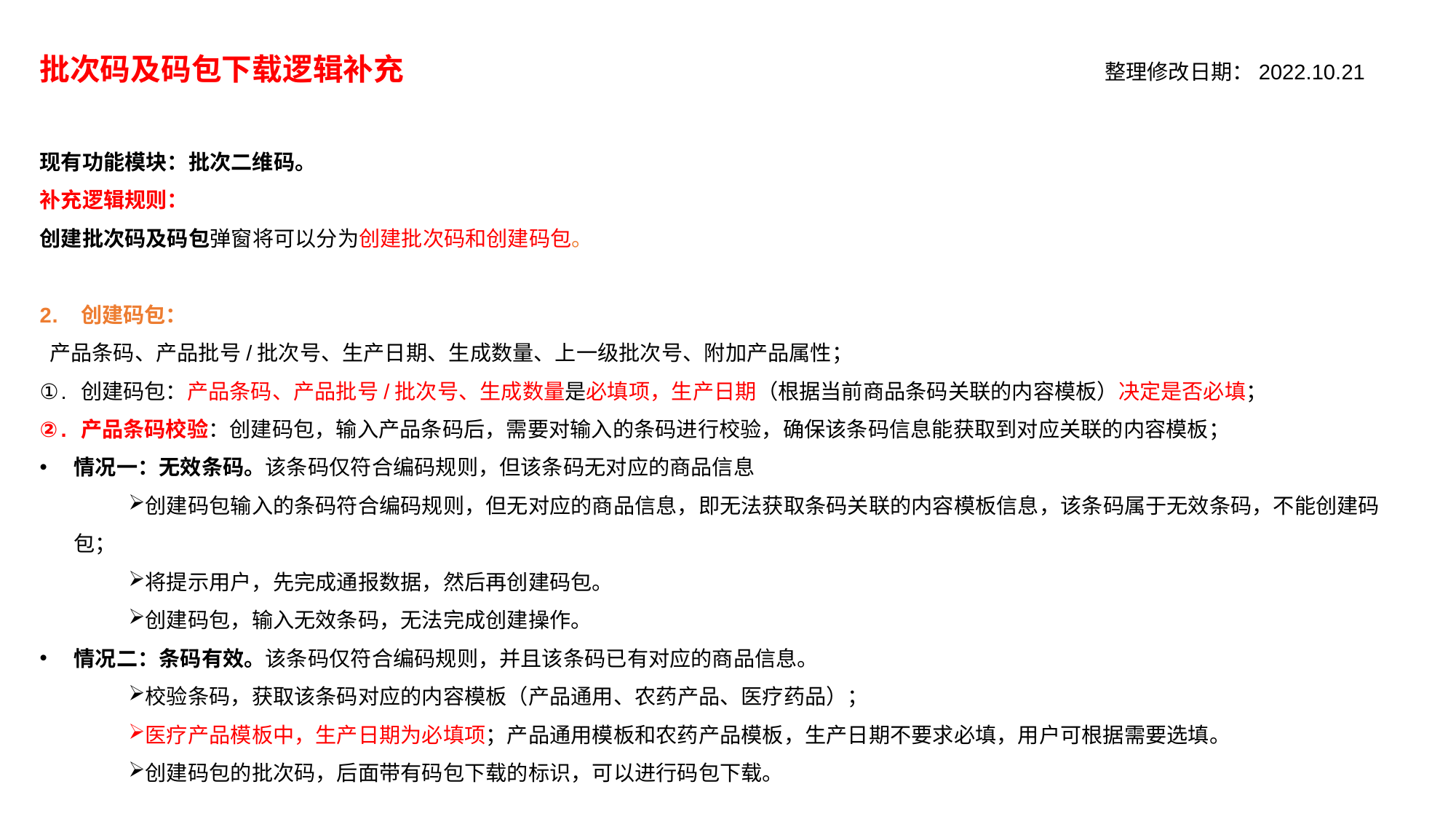

整理修改日期：2022.10.21
批次码及码包下载逻辑补充
现有功能模块：批次二维码。
补充逻辑规则：
创建批次码及码包弹窗将可以分为创建批次码和创建码包。

创建码包：
 产品条码、产品批号/批次号、生产日期、生成数量、上一级批次号、附加产品属性；
创建码包：产品条码、产品批号/批次号、生成数量是必填项，生产日期（根据当前商品条码关联的内容模板）决定是否必填；
产品条码校验：创建码包，输入产品条码后，需要对输入的条码进行校验，确保该条码信息能获取到对应关联的内容模板；
情况一：无效条码。该条码仅符合编码规则，但该条码无对应的商品信息
创建码包输入的条码符合编码规则，但无对应的商品信息，即无法获取条码关联的内容模板信息，该条码属于无效条码，不能创建码包；
将提示用户，先完成通报数据，然后再创建码包。
创建码包，输入无效条码，无法完成创建操作。
情况二：条码有效。该条码仅符合编码规则，并且该条码已有对应的商品信息。
校验条码，获取该条码对应的内容模板（产品通用、农药产品、医疗药品）；
医疗产品模板中，生产日期为必填项；产品通用模板和农药产品模板，生产日期不要求必填，用户可根据需要选填。
创建码包的批次码，后面带有码包下载的标识，可以进行码包下载。